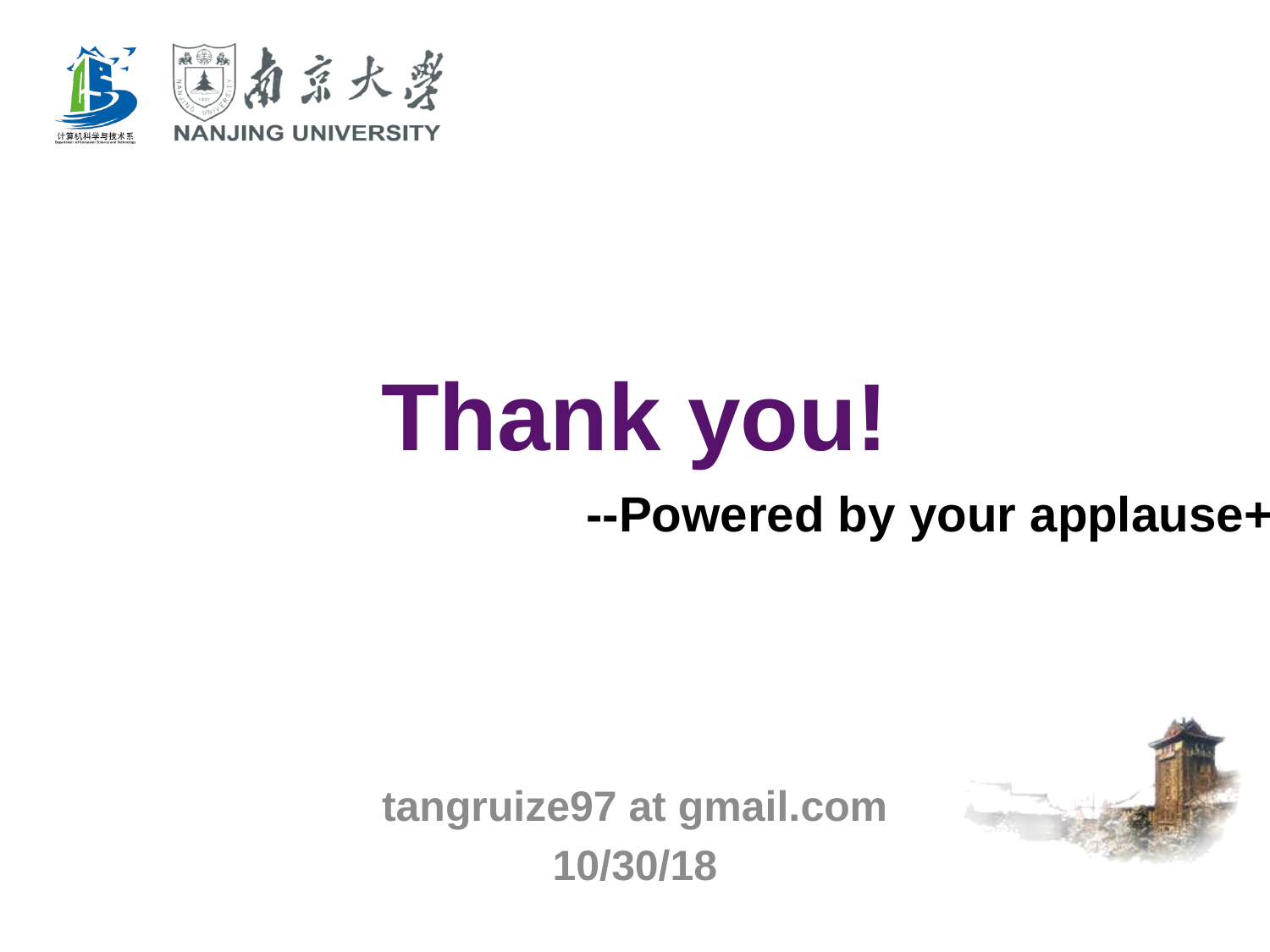

# Thank you!
--Powered by your applause+

tangruize97 at gmail.com
10/30/18
瑞泽
Jupiter
OP
C/S
OT
唐
Jupiter
OP
C/S
OT